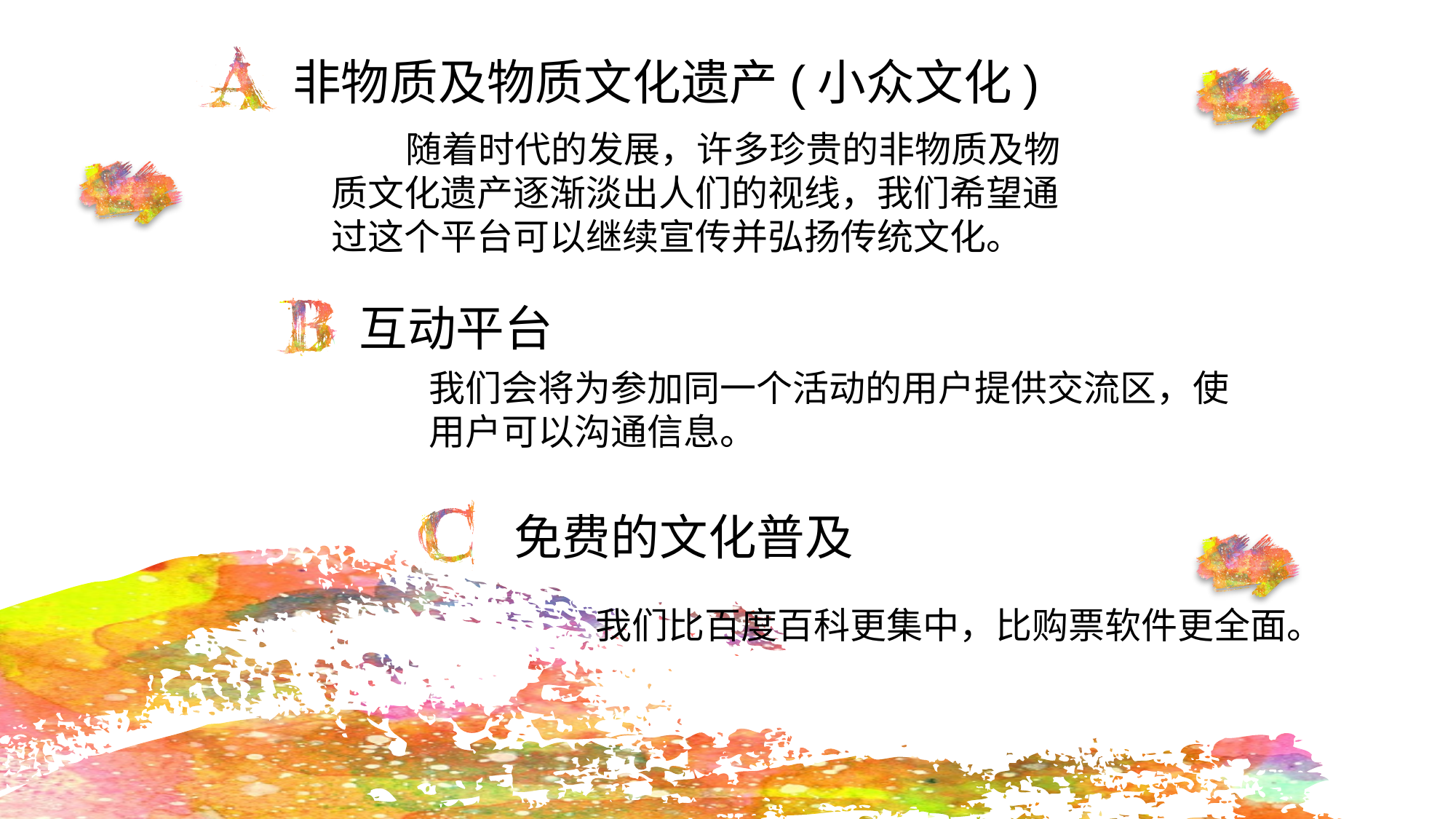

非物质及物质文化遗产(小众文化)

        随着时代的发展，许多珍贵的非物质及物质文化遗产逐渐淡出人们的视线，我们希望通过这个平台可以继续宣传并弘扬传统文化。

互动平台

我们会将为参加同一个活动的用户提供交流区，使用户可以沟通信息。

免费的文化普及

我们比百度百科更集中，比购票软件更全面。